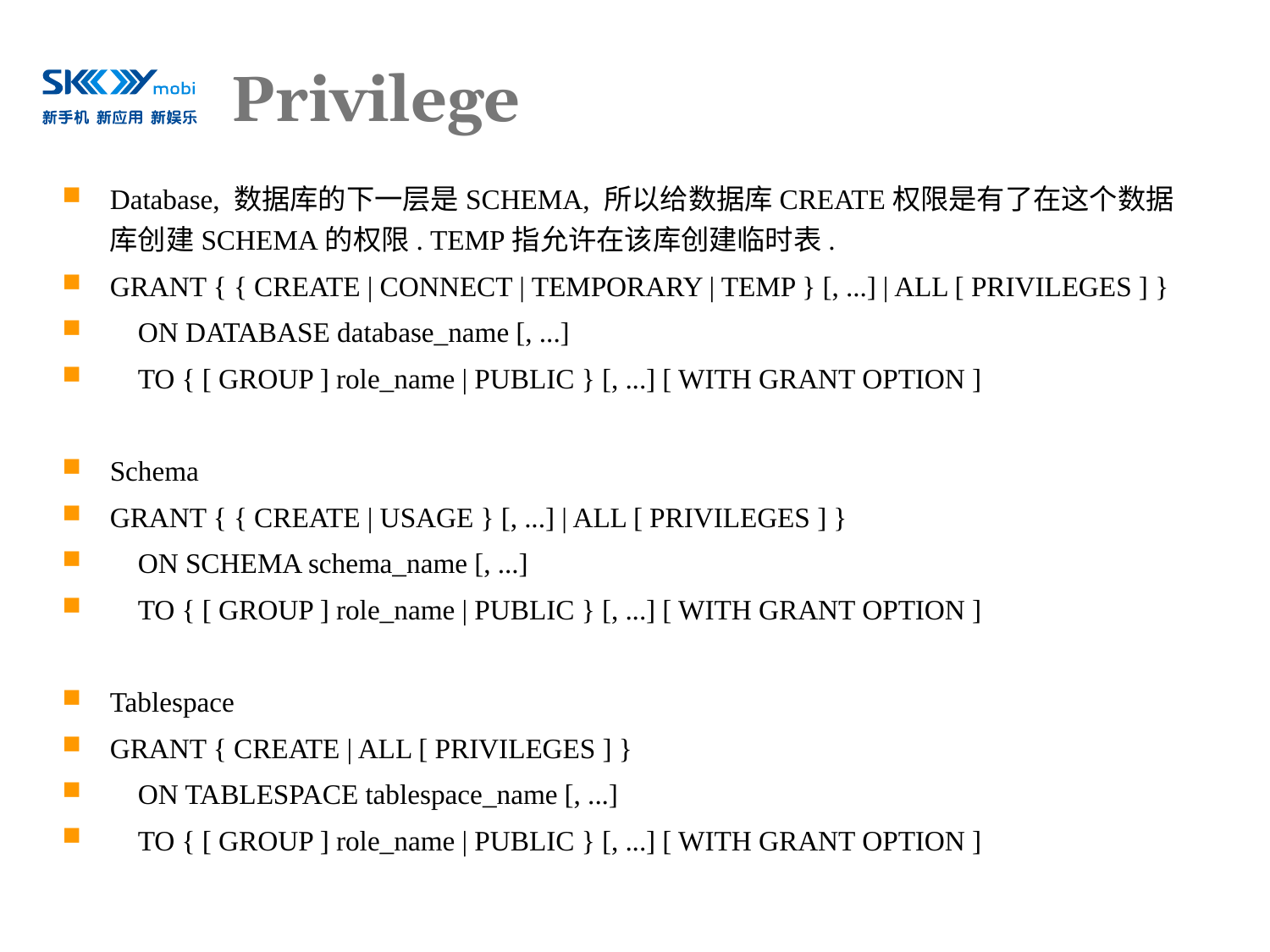

# Privilege
Database, 数据库的下一层是SCHEMA, 所以给数据库CREATE权限是有了在这个数据库创建SCHEMA的权限. TEMP指允许在该库创建临时表.
GRANT { { CREATE | CONNECT | TEMPORARY | TEMP } [, ...] | ALL [ PRIVILEGES ] }
    ON DATABASE database_name [, ...]
    TO { [ GROUP ] role_name | PUBLIC } [, ...] [ WITH GRANT OPTION ]

Schema
GRANT { { CREATE | USAGE } [, ...] | ALL [ PRIVILEGES ] }
    ON SCHEMA schema_name [, ...]
    TO { [ GROUP ] role_name | PUBLIC } [, ...] [ WITH GRANT OPTION ]

Tablespace
GRANT { CREATE | ALL [ PRIVILEGES ] }
    ON TABLESPACE tablespace_name [, ...]
    TO { [ GROUP ] role_name | PUBLIC } [, ...] [ WITH GRANT OPTION ]